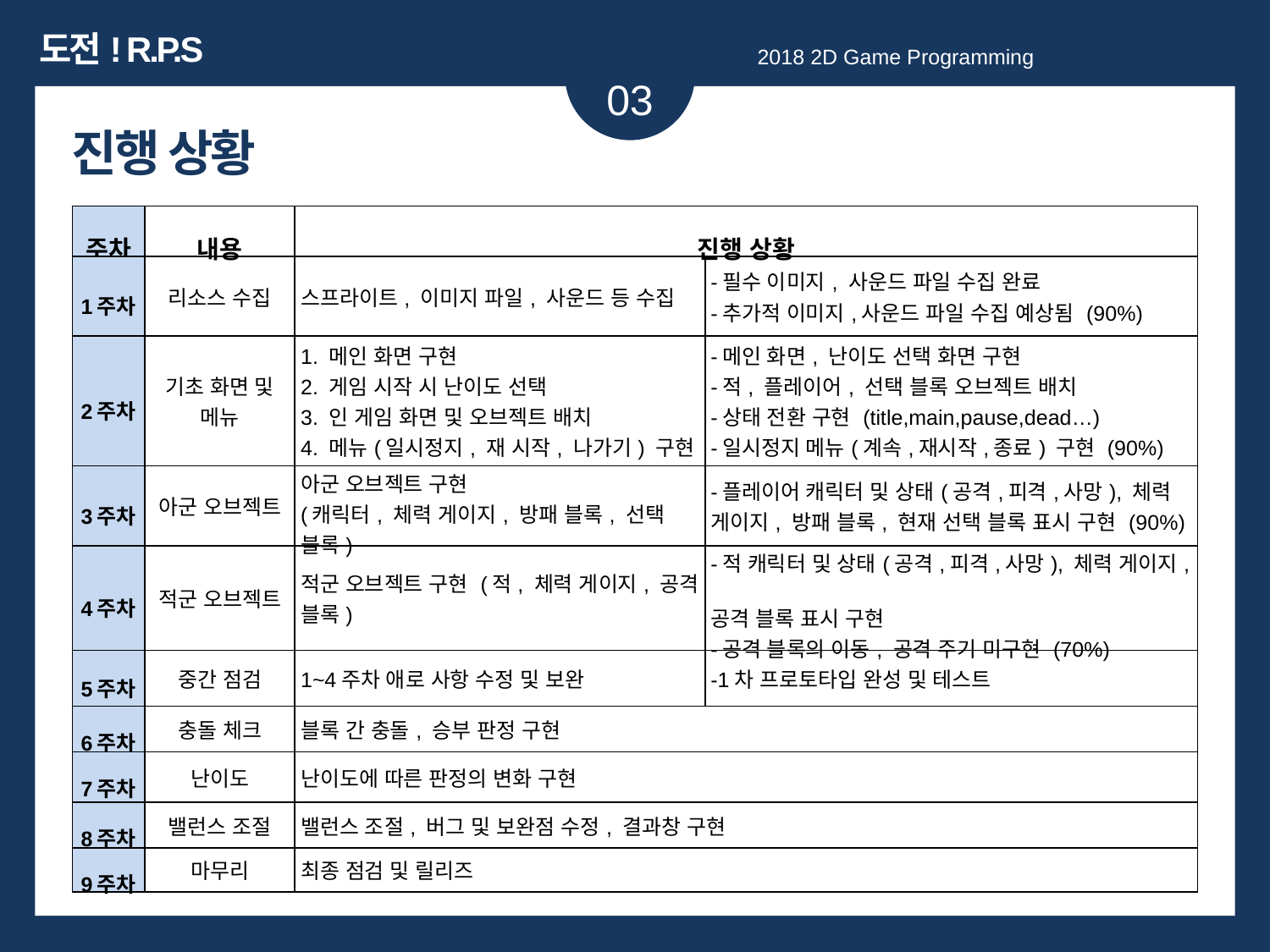

도전! R.P.S
2018 2D Game Programming
03

진행 상황
| 주차 | 내용 | 진행 상황 |  |
| --- | --- | --- | --- |
| 1주차 | 리소스 수집 | 스프라이트, 이미지 파일, 사운드 등 수집 | -필수 이미지, 사운드 파일 수집 완료 -추가적 이미지,사운드 파일 수집 예상됨 (90%) |
| 2주차 | 기초 화면 및 메뉴 | 1. 메인 화면 구현 2. 게임 시작 시 난이도 선택 3. 인 게임 화면 및 오브젝트 배치 4. 메뉴(일시정지, 재 시작, 나가기) 구현 | -메인 화면, 난이도 선택 화면 구현 -적, 플레이어, 선택 블록 오브젝트 배치 -상태 전환 구현 (title,main,pause,dead…) -일시정지 메뉴(계속,재시작,종료) 구현 (90%) |
| 3주차 | 아군 오브젝트 | 아군 오브젝트 구현 (캐릭터, 체력 게이지, 방패 블록, 선택 블록) | -플레이어 캐릭터 및 상태(공격,피격,사망), 체력 게이지, 방패 블록, 현재 선택 블록 표시 구현 (90%) |
| 4주차 | 적군 오브젝트 | 적군 오브젝트 구현 (적, 체력 게이지, 공격 블록) | -적 캐릭터 및 상태(공격,피격,사망), 체력 게이지, 공격 블록 표시 구현 -공격 블록의 이동, 공격 주기 미구현 (70%) |
| 5주차 | 중간 점검 | 1~4주차 애로 사항 수정 및 보완 | -1차 프로토타입 완성 및 테스트 |
| 6주차 | 충돌 체크 | 블록 간 충돌, 승부 판정 구현 |  |
| 7주차 | 난이도 | 난이도에 따른 판정의 변화 구현 |  |
| 8주차 | 밸런스 조절 | 밸런스 조절, 버그 및 보완점 수정, 결과창 구현 |  |
| 9주차 | 마무리 | 최종 점검 및 릴리즈 |  |